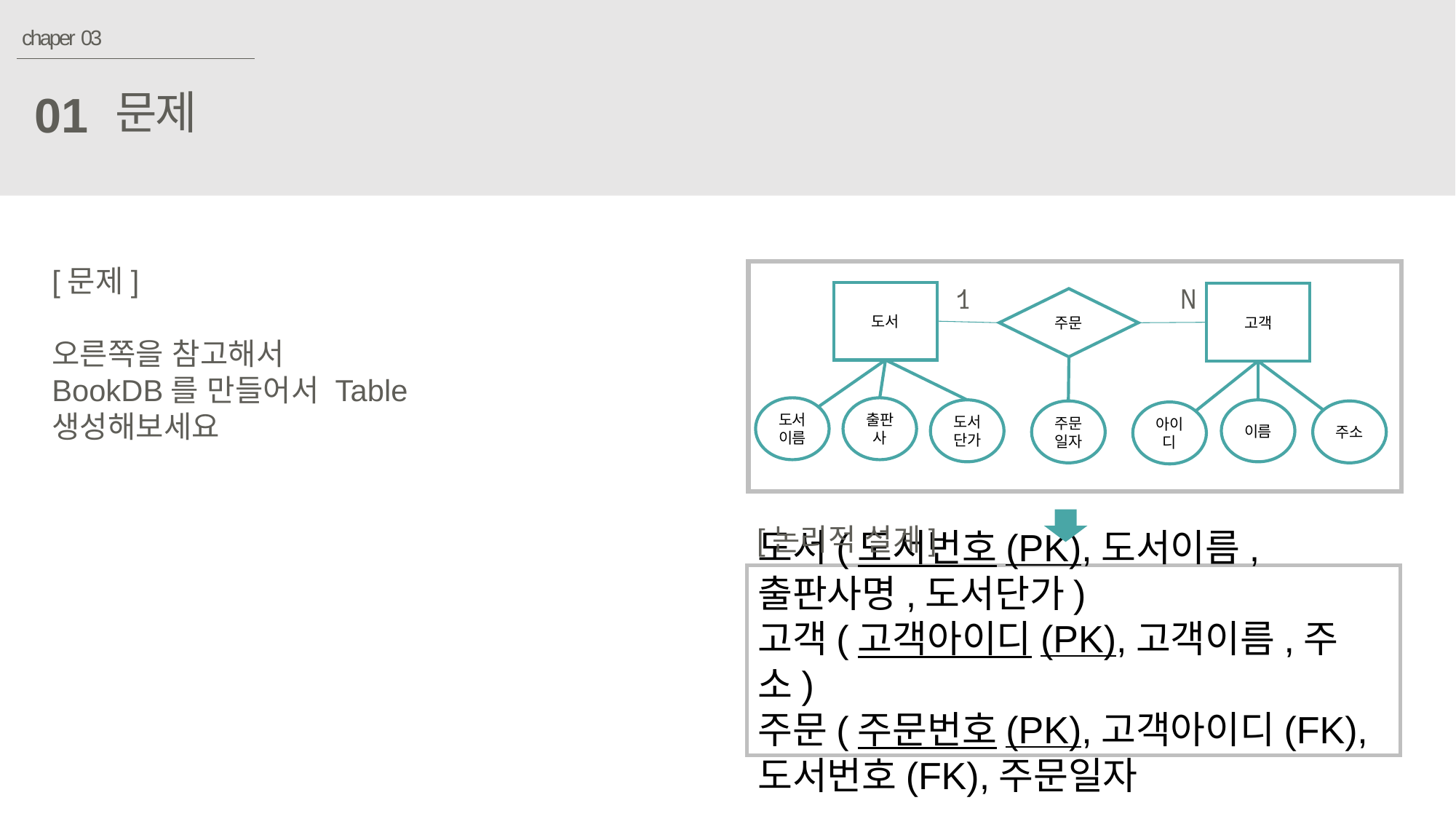

chaper  03
문제
01

[문제]

오른쪽을 참고해서
BookDB를 만들어서 Table생성해보세요

1
N
도서
고객
주문
도서
이름
출판사
도서단가
이름
주문일자
주소
아이디

[논리적 설계]
도서(도서번호(PK),도서이름,출판사명,도서단가)
고객(고객아이디(PK),고객이름,주소)
주문(주문번호(PK),고객아이디(FK),도서번호(FK),주문일자